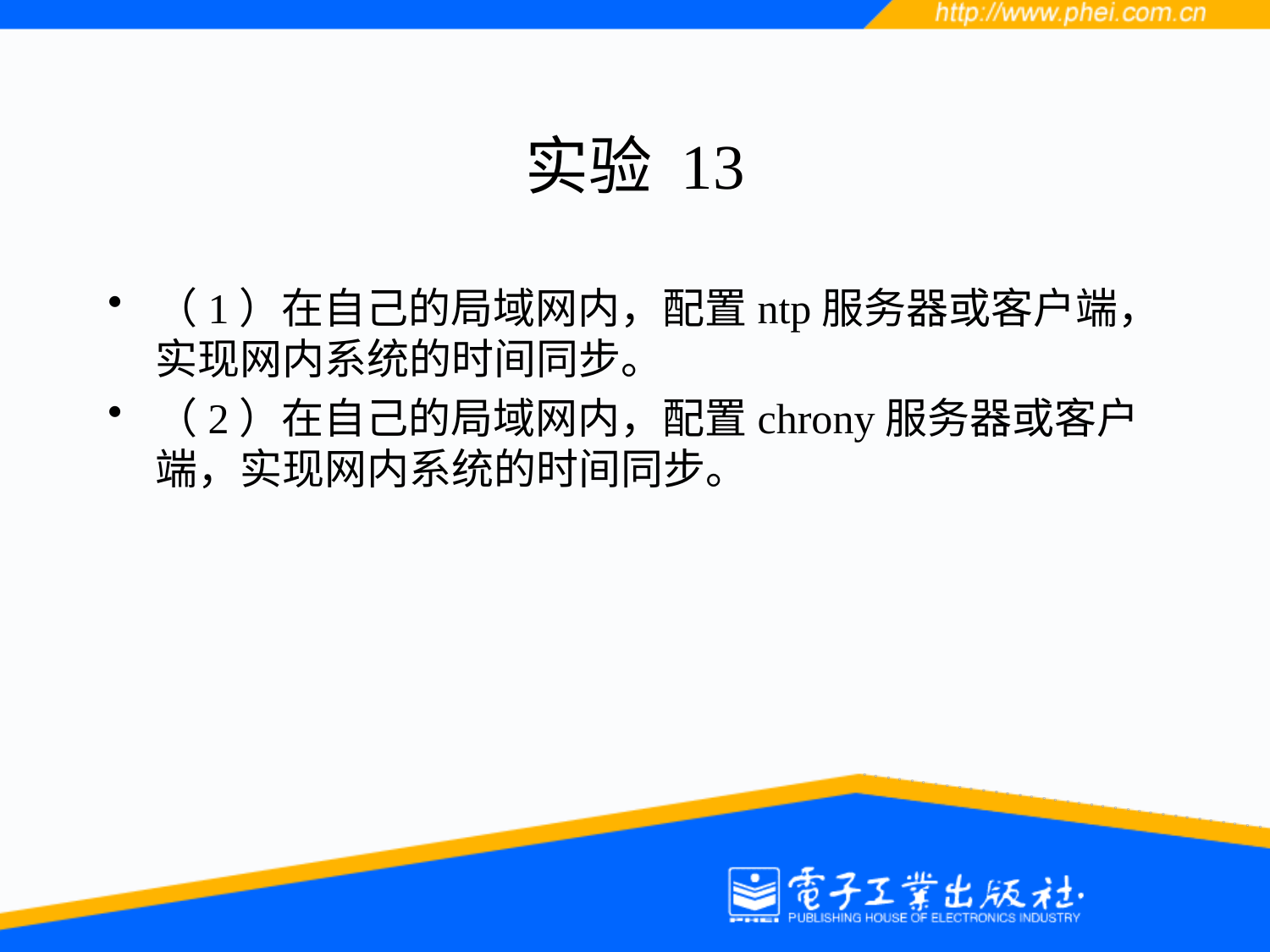

# 实验 13
（1）在自己的局域网内，配置ntp服务器或客户端，实现网内系统的时间同步。
（2）在自己的局域网内，配置chrony服务器或客户端，实现网内系统的时间同步。